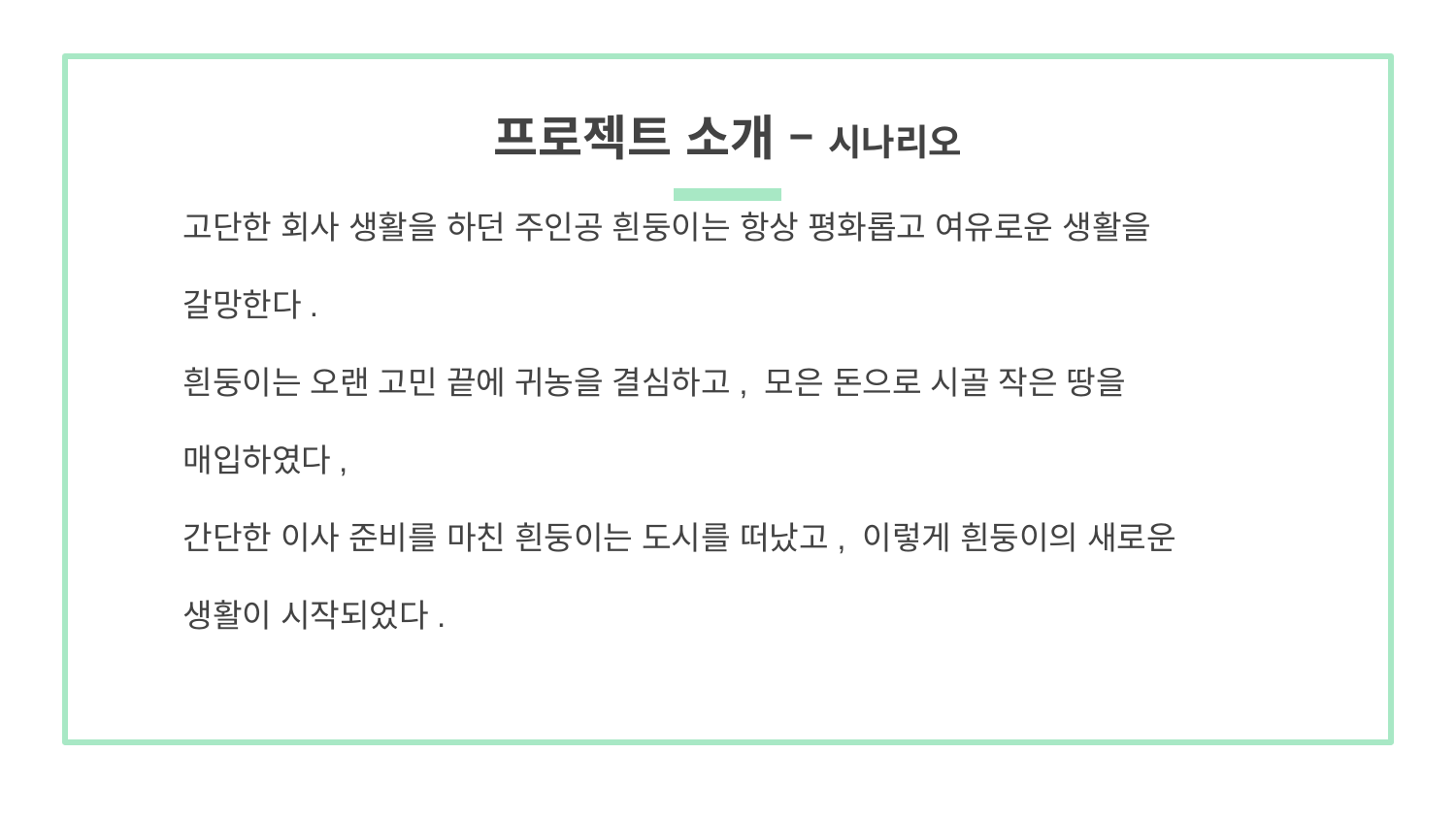

# 프로젝트 소개 – 시나리오
고단한 회사 생활을 하던 주인공 흰둥이는 항상 평화롭고 여유로운 생활을 갈망한다.
흰둥이는 오랜 고민 끝에 귀농을 결심하고, 모은 돈으로 시골 작은 땅을 매입하였다,
간단한 이사 준비를 마친 흰둥이는 도시를 떠났고, 이렇게 흰둥이의 새로운 생활이 시작되었다.